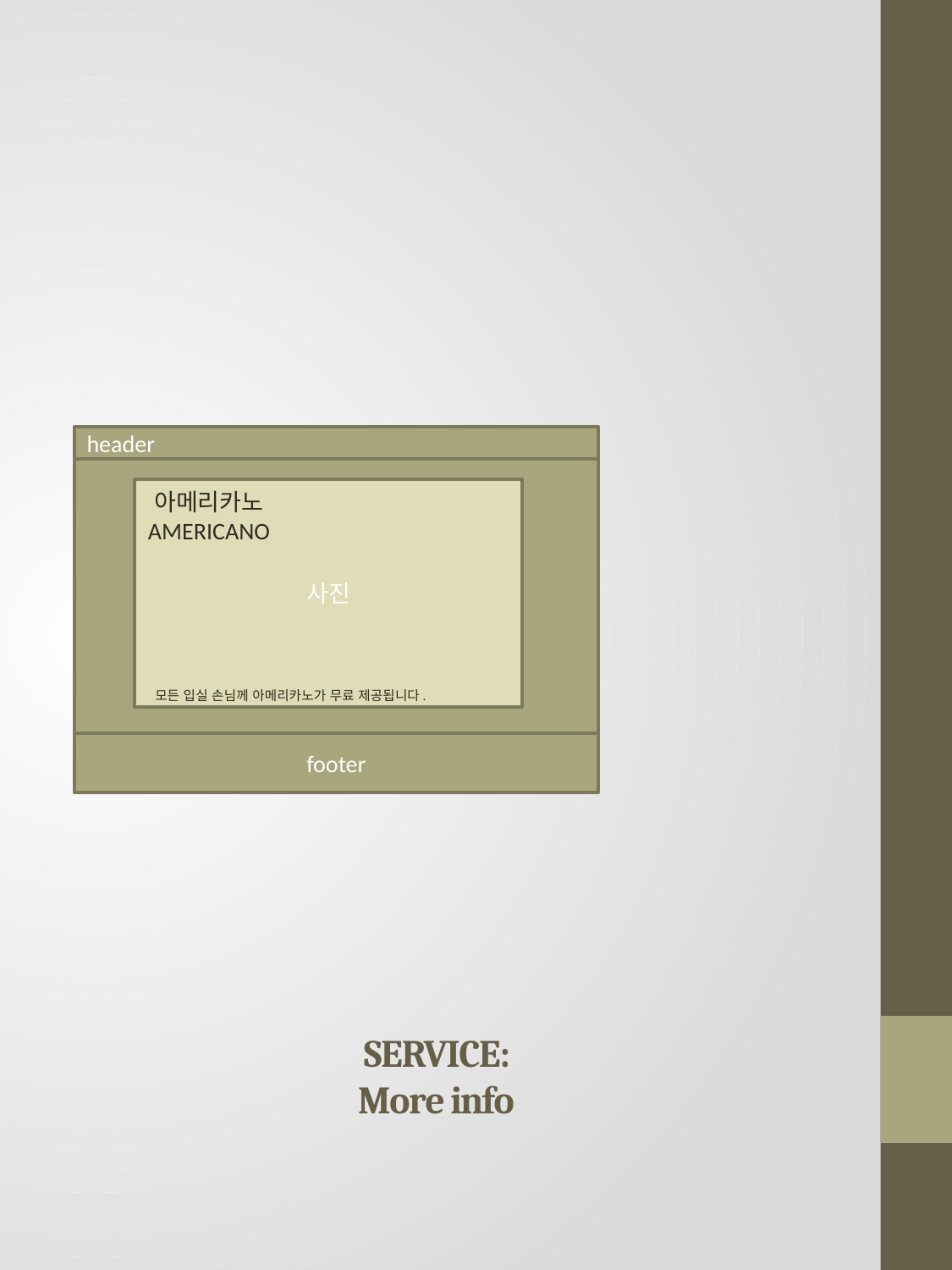

header
footer

사진
아메리카노
AMERICANO

MORE IMFO
MORE IMFO
모든 입실 손님께 아메리카노가 무료 제공됩니다.
# SERVICE: More info